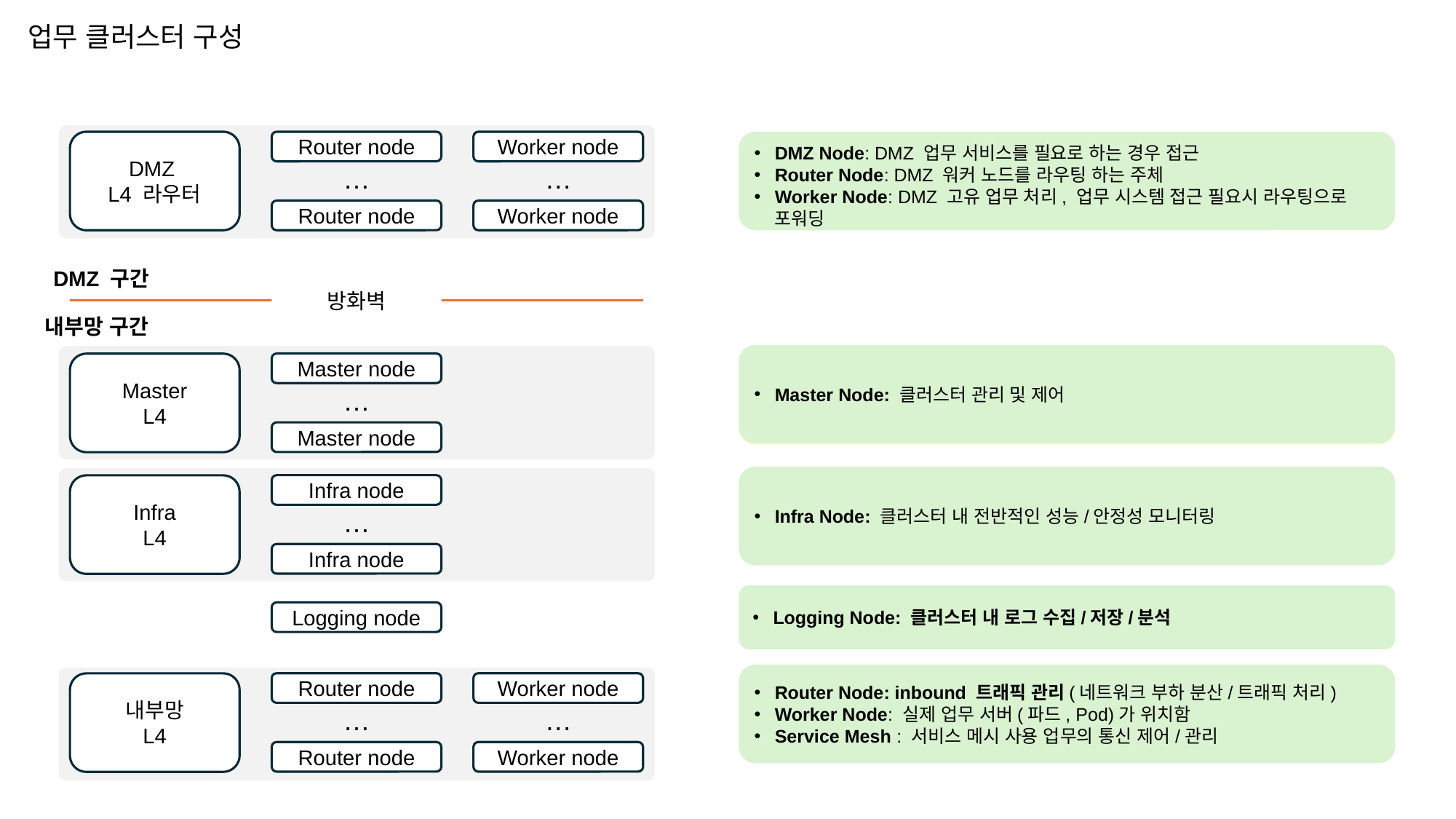

업무 클러스터 구성

DMZ
L4 라우터
Router node
Worker node
DMZ Node: DMZ 업무 서비스를 필요로 하는 경우 접근
Router Node: DMZ 워커 노드를 라우팅 하는 주체
Worker Node: DMZ 고유 업무 처리, 업무 시스템 접근 필요시 라우팅으로 포워딩
…
…
Router node
Worker node
DMZ 구간
방화벽
내부망 구간
Master Node: 클러스터 관리 및 제어

DMZ Node: DMZ 업무 서비스를 필요로 하는 경우 접근
Router Node: DMZ 워커 노드를 라우팅 하는 주체
Worker Node: DMZ 고유 업무 처리, 혹은 업무 시스템 접근 필요시 라우팅으로 포워딩
Master node
Master
L4
…
Master node
Infra Node: 클러스터 내 전반적인 성능/안정성 모니터링

Infra node
Infra
L4
…
Infra node
Logging Node: 클러스터 내 로그 수집/저장/분석
Logging node
Router Node: inbound 트래픽 관리(네트워크 부하 분산/트래픽 처리)
Worker Node: 실제 업무 서버(파드, Pod)가 위치함
Service Mesh : 서비스 메시 사용 업무의 통신 제어/관리

Router node
Worker node
내부망
L4
…
…
Router node
Worker node